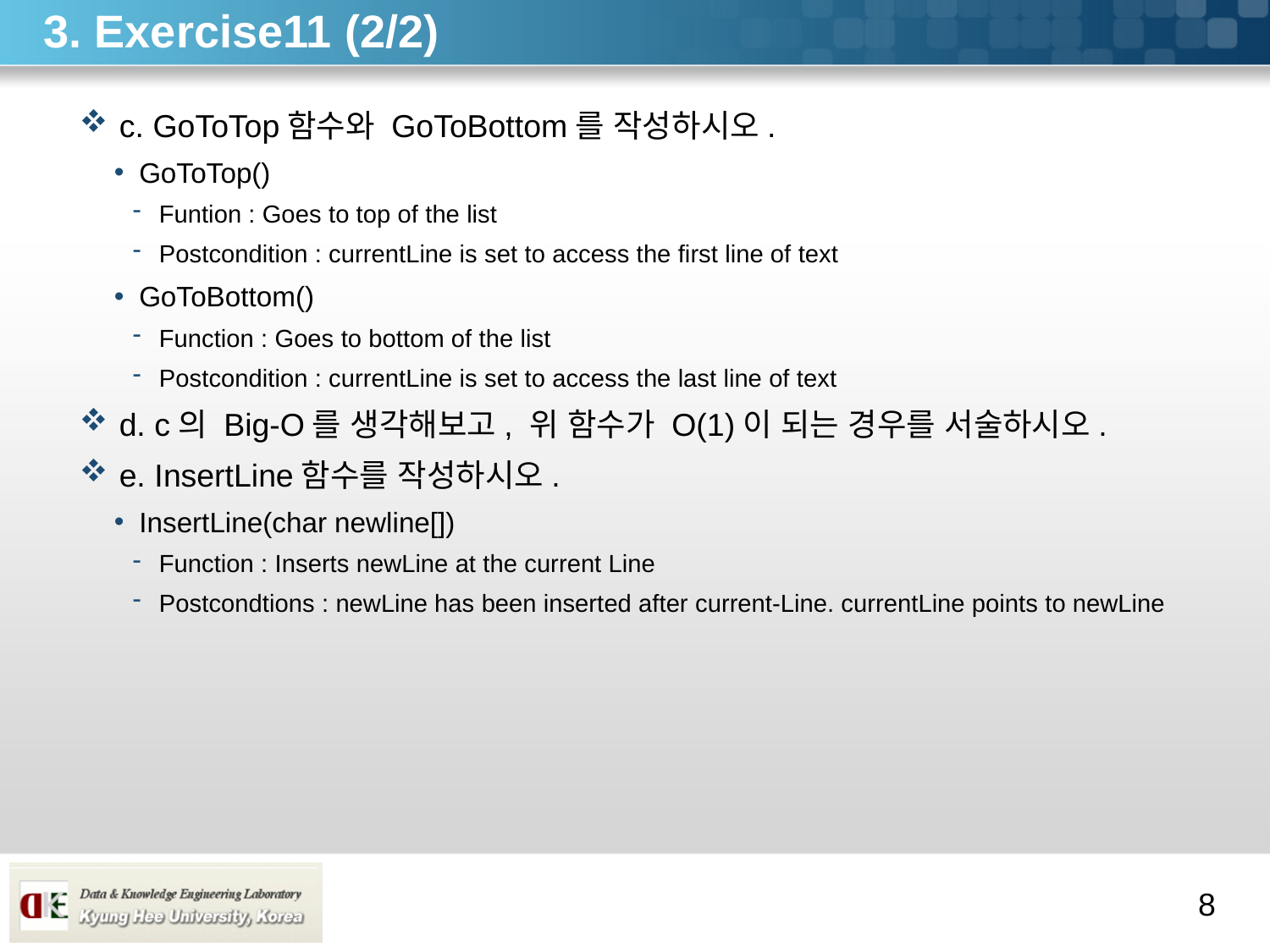

# 3. Exercise11 (2/2)
c. GoToTop함수와 GoToBottom를 작성하시오.
GoToTop()
Funtion : Goes to top of the list
Postcondition : currentLine is set to access the first line of text
GoToBottom()
Function : Goes to bottom of the list
Postcondition : currentLine is set to access the last line of text
d. c의 Big-O를 생각해보고, 위 함수가 O(1)이 되는 경우를 서술하시오.
e. InsertLine함수를 작성하시오.
InsertLine(char newline[])
Function : Inserts newLine at the current Line
Postcondtions : newLine has been inserted after current-Line. currentLine points to newLine